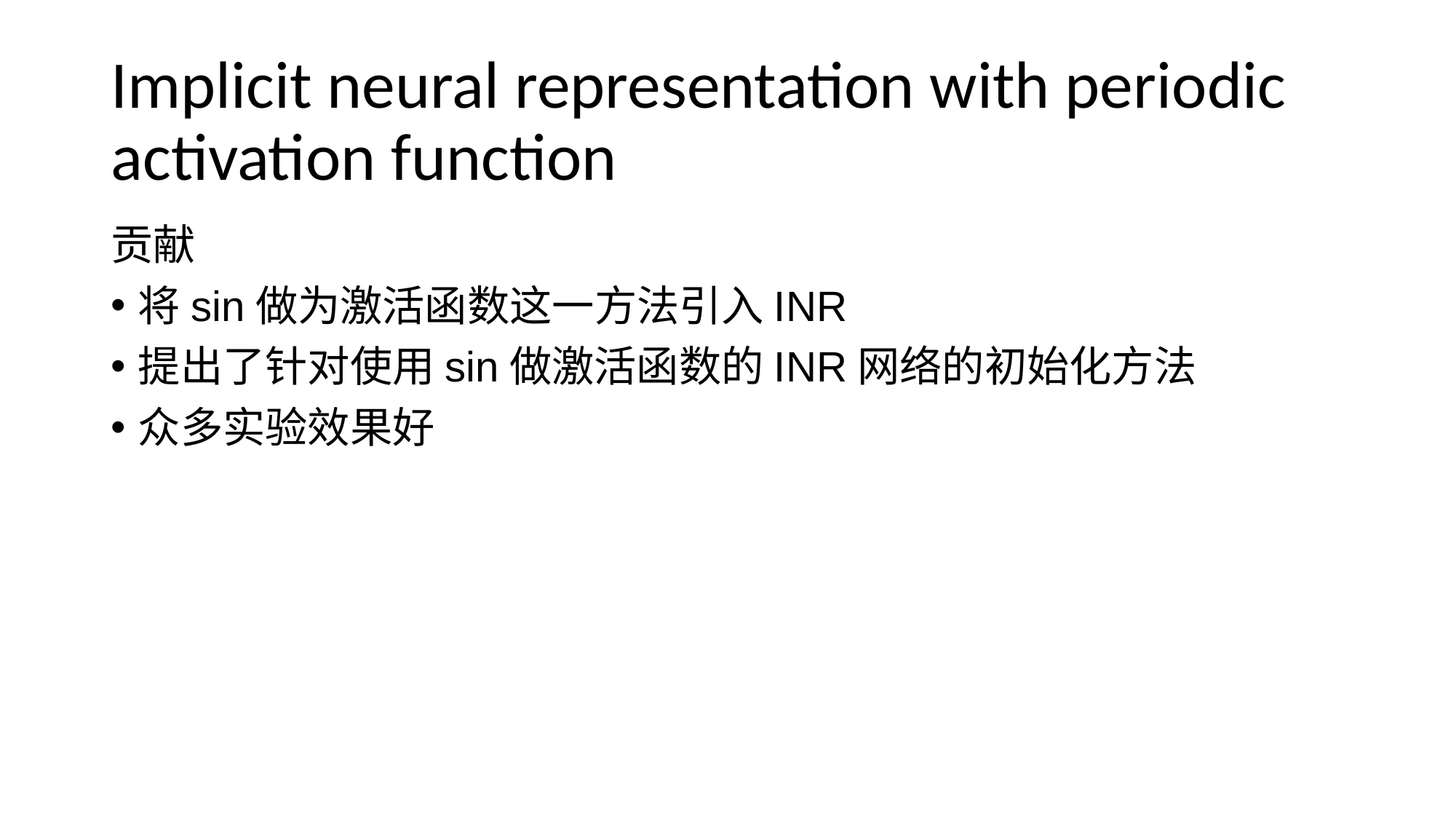

# Implicit neural representation with periodic activation function
贡献
将sin做为激活函数这一方法引入INR
提出了针对使用sin做激活函数的INR网络的初始化方法
众多实验效果好